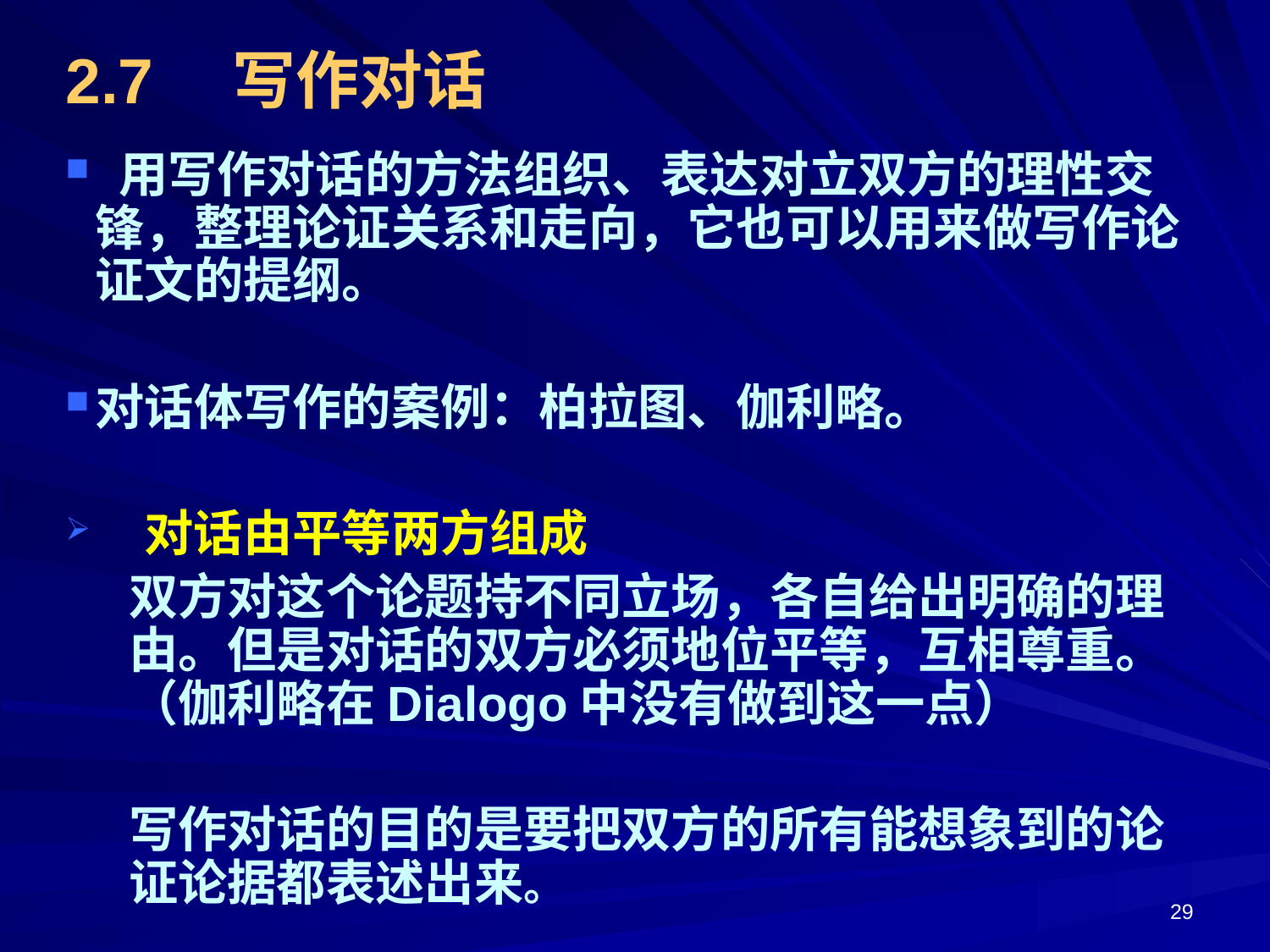

2.7　写作对话

 用写作对话的方法组织、表达对立双方的理性交锋，整理论证关系和走向，它也可以用来做写作论证文的提纲。

对话体写作的案例：柏拉图、伽利略。

　对话由平等两方组成
双方对这个论题持不同立场，各自给出明确的理由。但是对话的双方必须地位平等，互相尊重。（伽利略在Dialogo中没有做到这一点）

写作对话的目的是要把双方的所有能想象到的论证论据都表述出来。

29